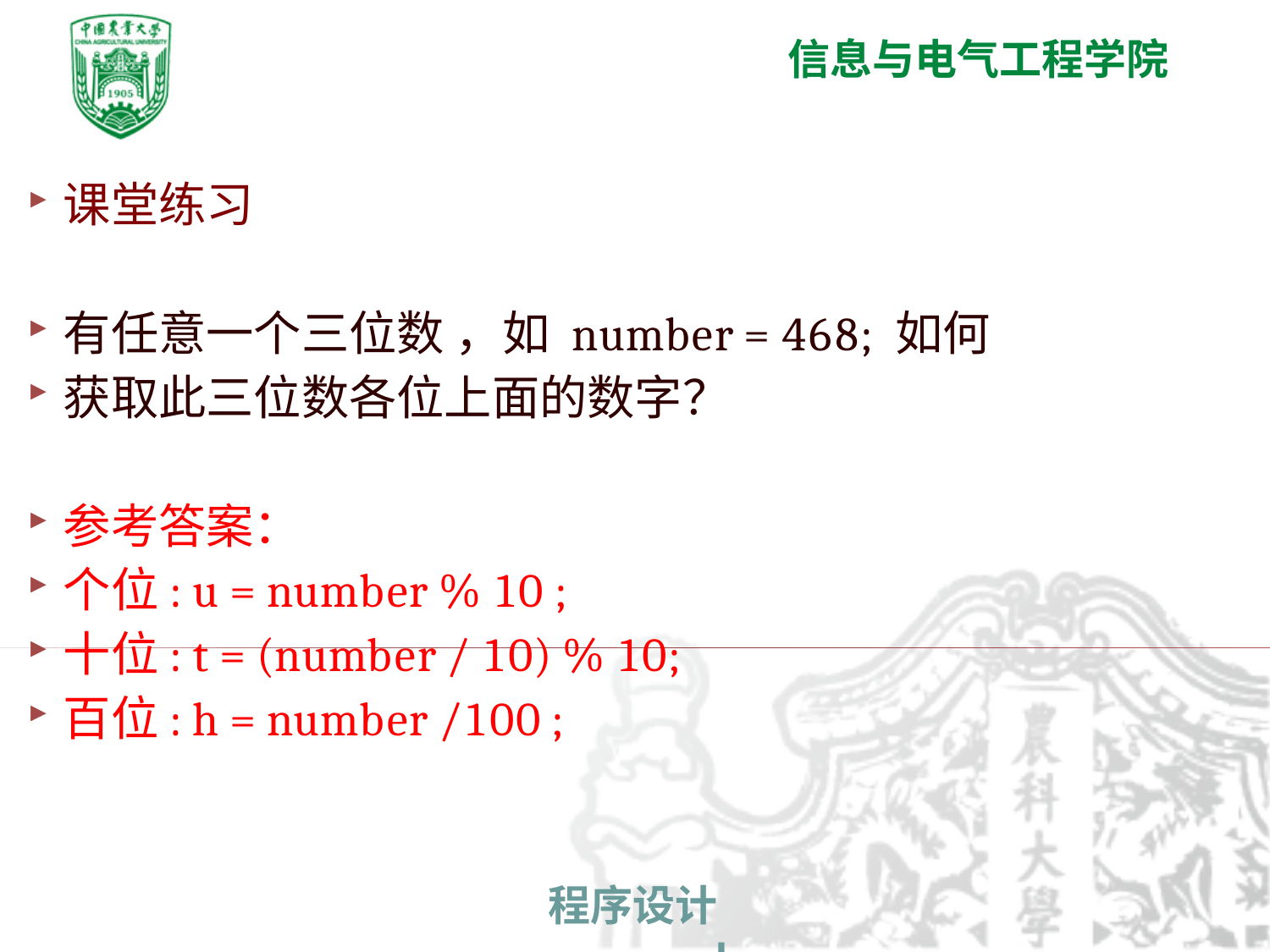

课堂练习

有任意一个三位数 ，如 number = 468; 如何
获取此三位数各位上面的数字？

参考答案：
个位: u = number % 10 ;
十位: t = (number / 10) % 10;
百位: h = number /100 ;